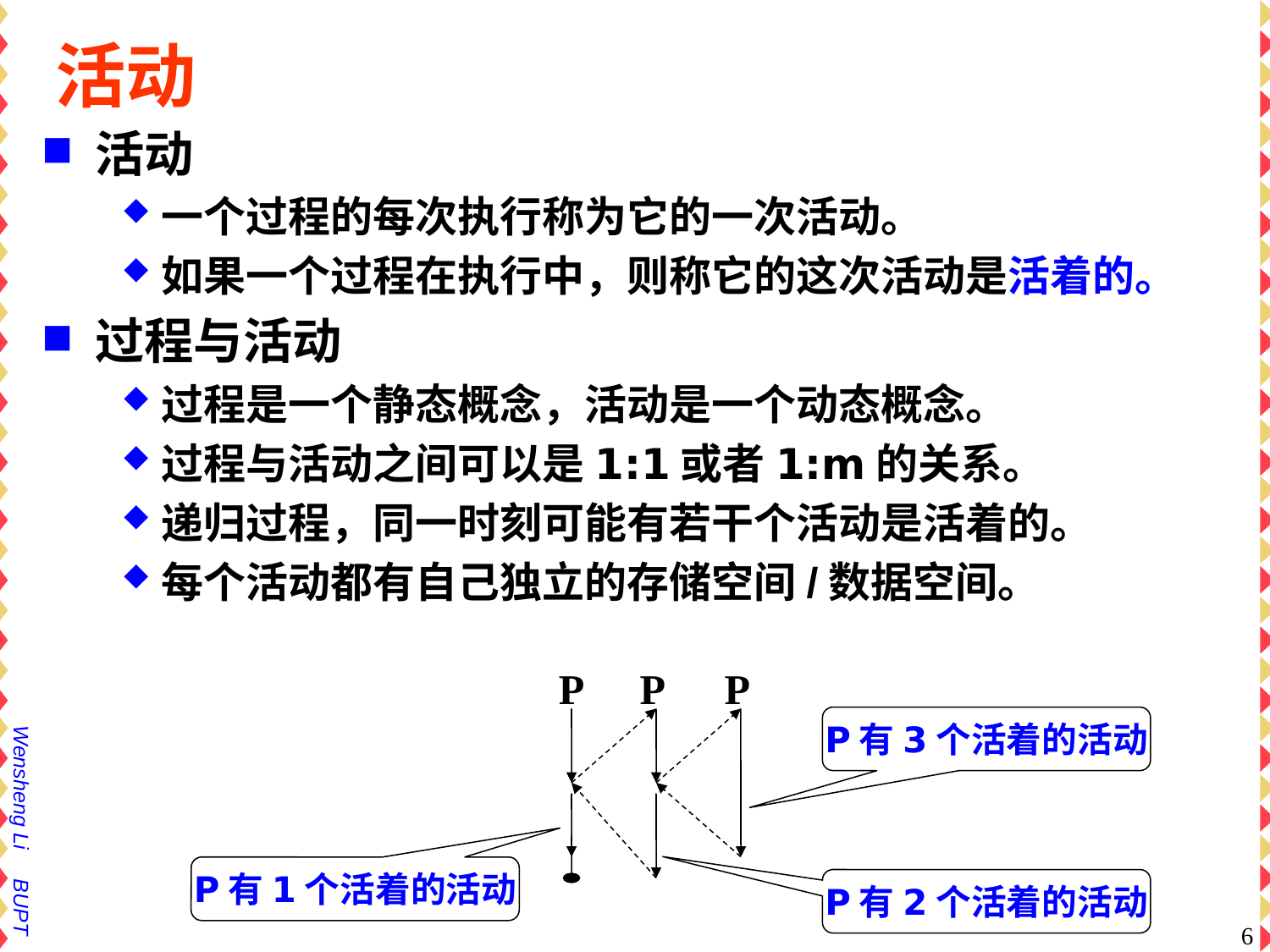

# 活动
活动
一个过程的每次执行称为它的一次活动。
如果一个过程在执行中，则称它的这次活动是活着的。
过程与活动
过程是一个静态概念，活动是一个动态概念。
过程与活动之间可以是1:1或者1:m的关系。
递归过程，同一时刻可能有若干个活动是活着的。
每个活动都有自己独立的存储空间/数据空间。
P
P
P
P有3个活着的活动

P有1个活着的活动
P有2个活着的活动
6